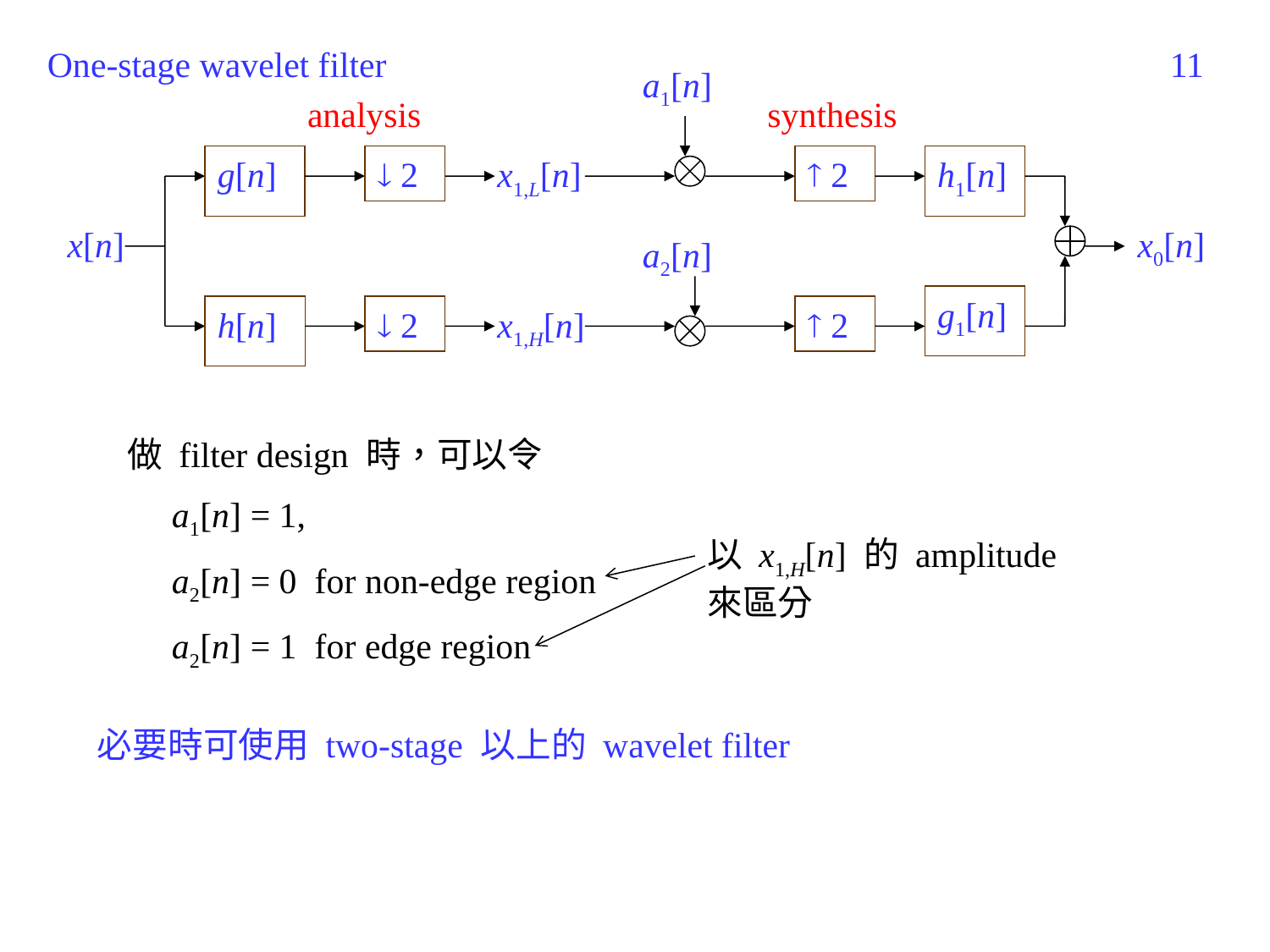

One-stage wavelet filter
11
a1[n]
analysis
synthesis

g[n]

↓ 2
x1,L[n]
↑ 2
h1[n]

x[n]
x0[n]
a2[n]

g1[n]

h[n]

↓ 2
x1,H[n]
↑ 2

做 filter design 時，可以令
     a1[n] = 1,
     a2[n] = 0  for non-edge region
     a2[n] = 1  for edge region
以 x1,H[n] 的 amplitude 來區分
必要時可使用 two-stage 以上的 wavelet filter